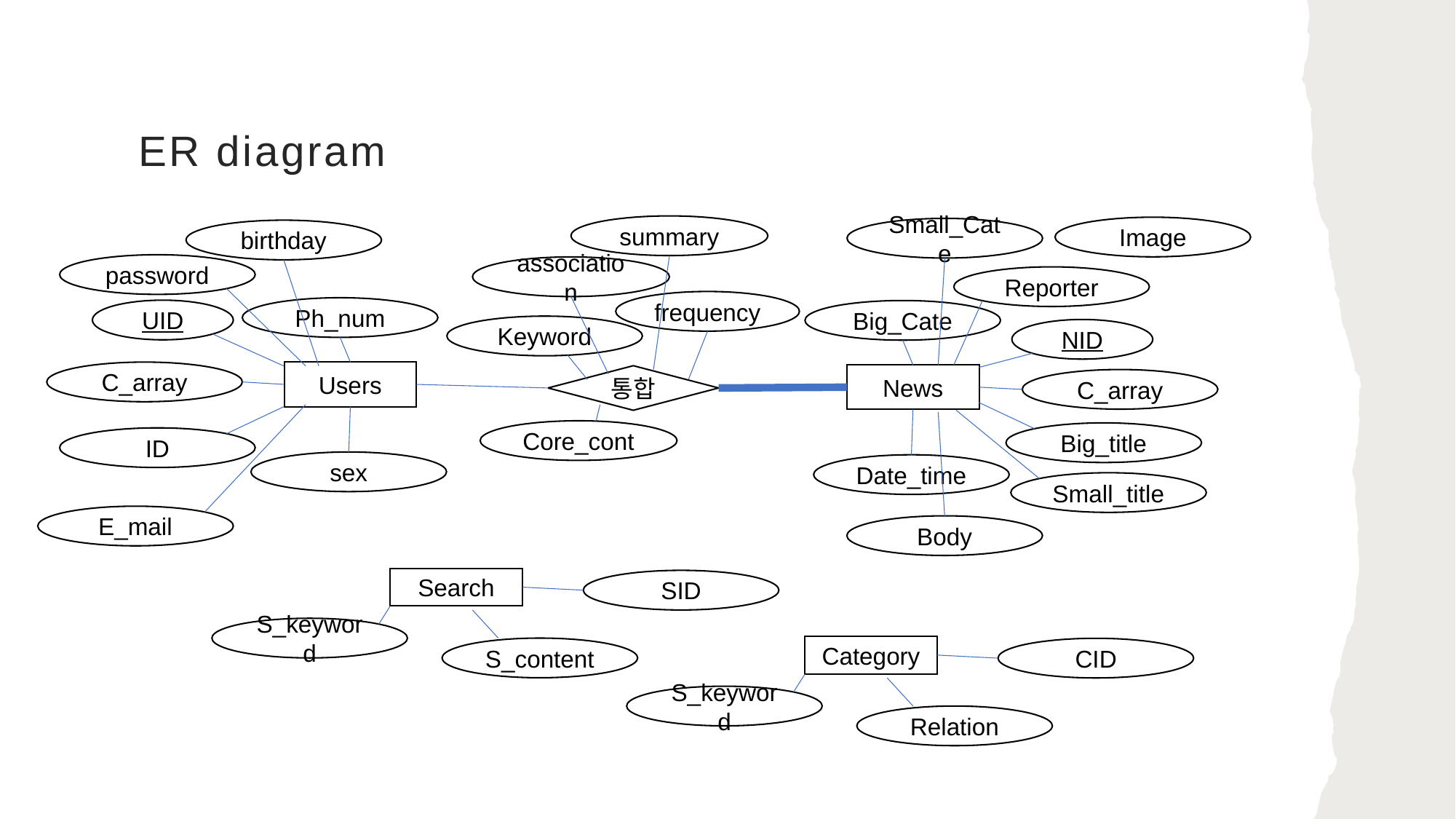

# ER diagram
summary
Image
Small_Cate
birthday
password
association
Reporter
frequency
Ph_num
UID
Big_Cate
Keyword
NID
C_array
Users
News
통합
C_array
Core_cont
Big_title
ID
sex
Date_time
Small_title
E_mail
Body
Search
SID
S_keyword
Category
S_content
CID
S_keyword
Relation